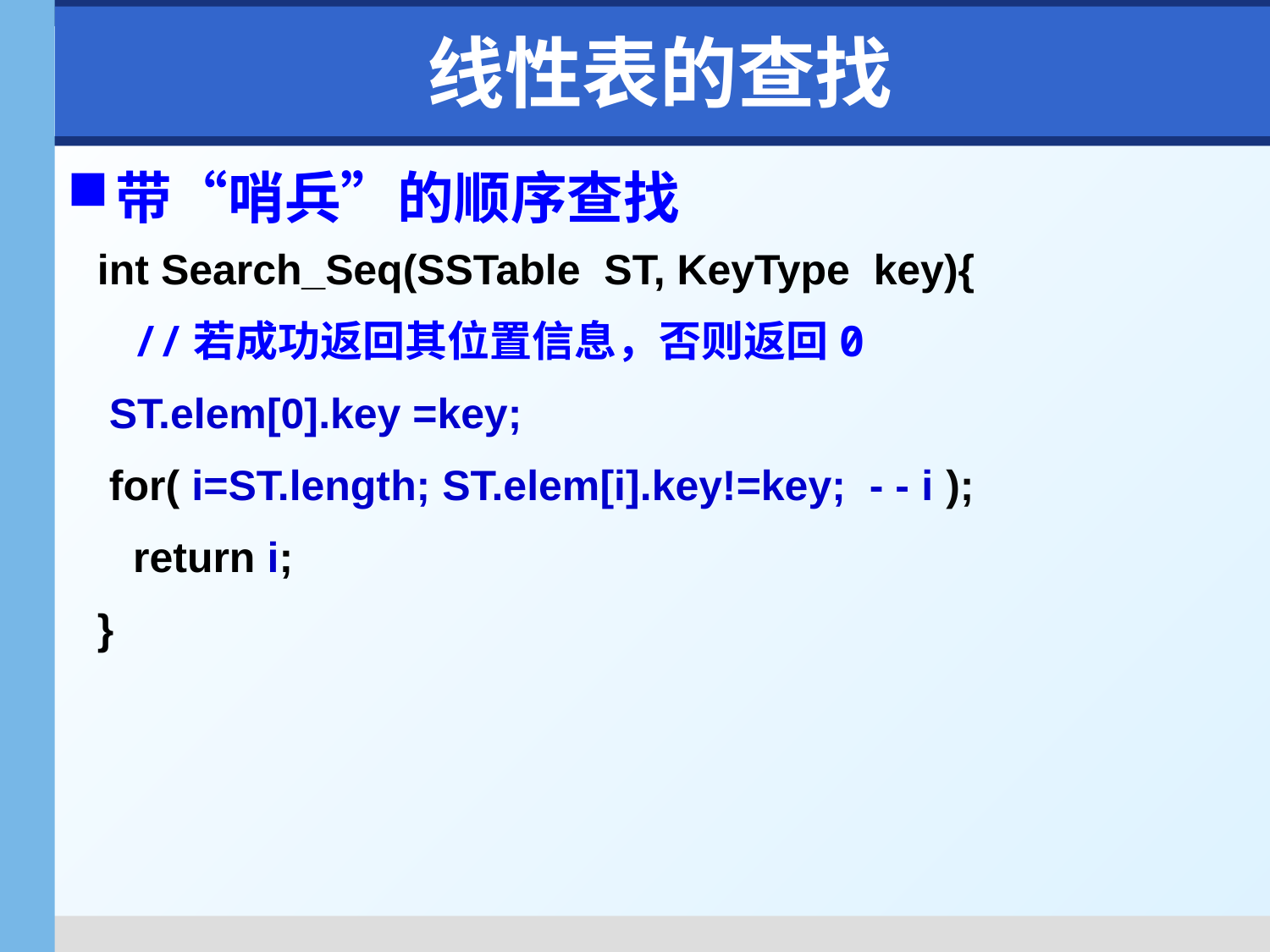

# 线性表的查找
带“哨兵”的顺序查找
int Search_Seq(SSTable  ST, KeyType  key){
   //若成功返回其位置信息，否则返回0
 ST.elem[0].key =key;
 for( i=ST.length; ST.elem[i].key!=key;  - - i );
   return i;
}